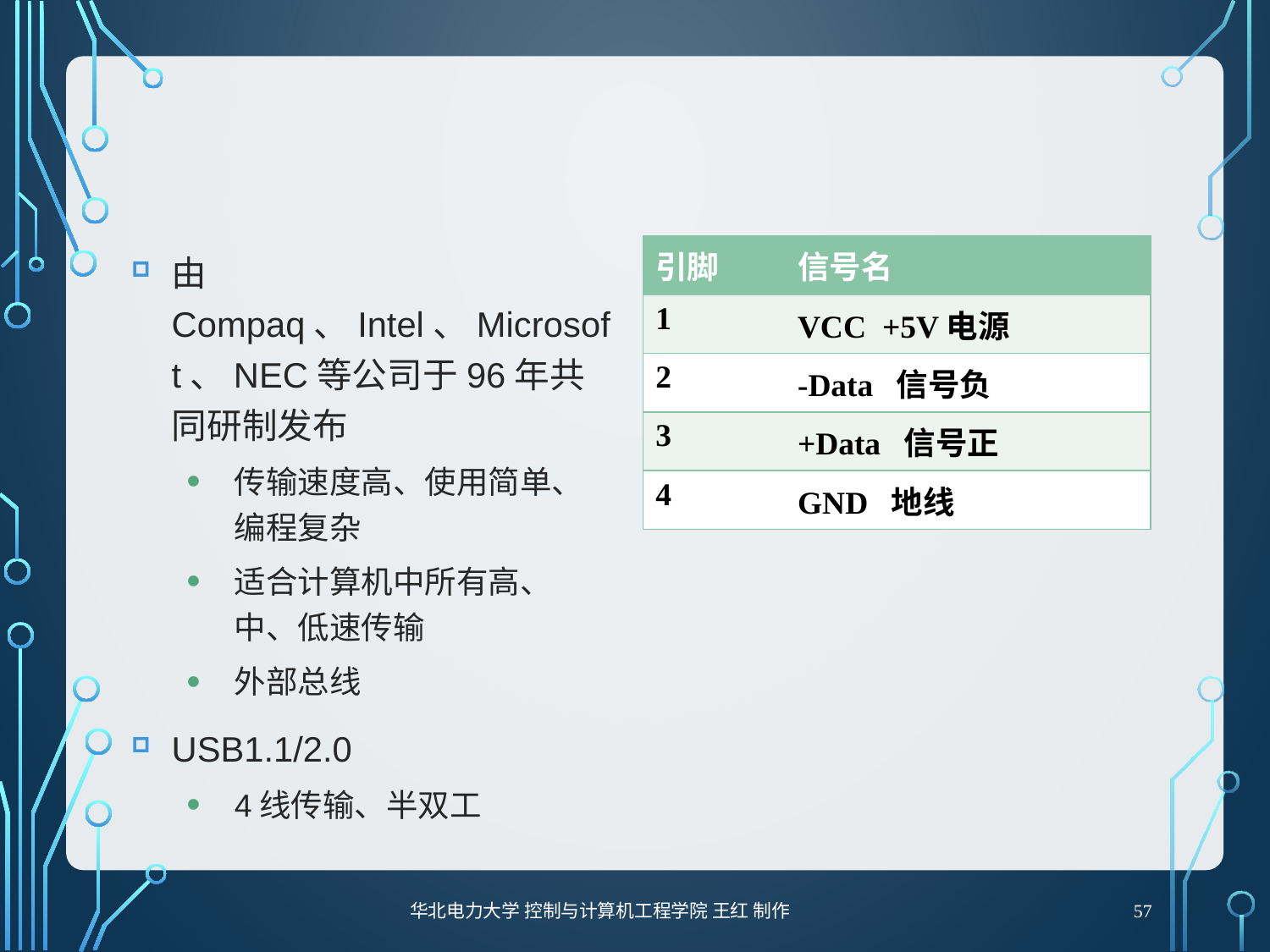

#
| 引脚 | 信号名 |
| --- | --- |
| 1 | VCC +5V电源 |
| 2 | -Data 信号负 |
| 3 | +Data 信号正 |
| 4 | GND 地线 |
由Compaq、Intel、Microsoft、NEC等公司于96年共同研制发布
传输速度高、使用简单、编程复杂
适合计算机中所有高、中、低速传输
外部总线
USB1.1/2.0
4线传输、半双工

57
华北电力大学 控制与计算机工程学院 王红 制作